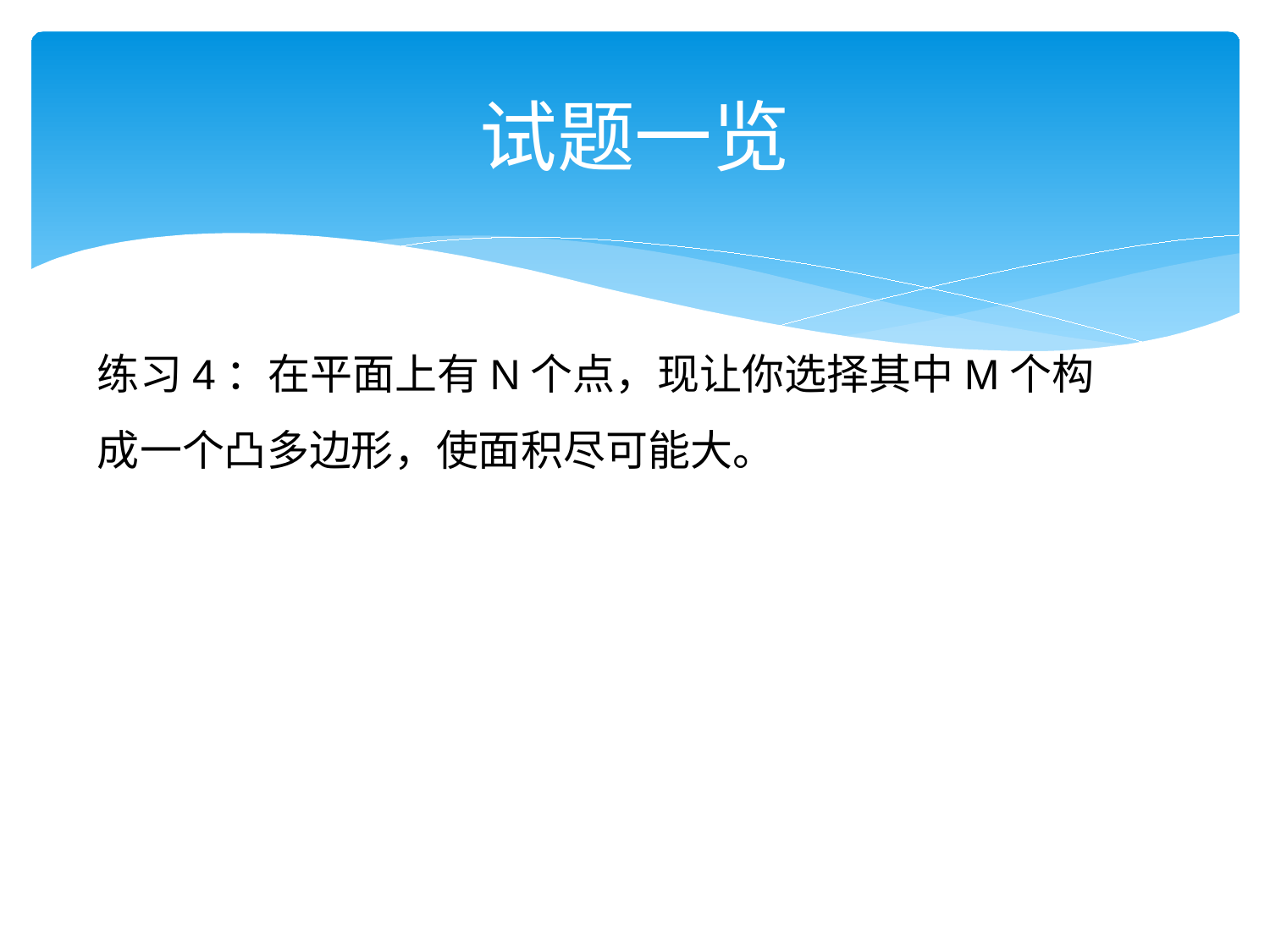

# 试题一览
练习4：在平面上有N个点，现让你选择其中M个构成一个凸多边形，使面积尽可能大。